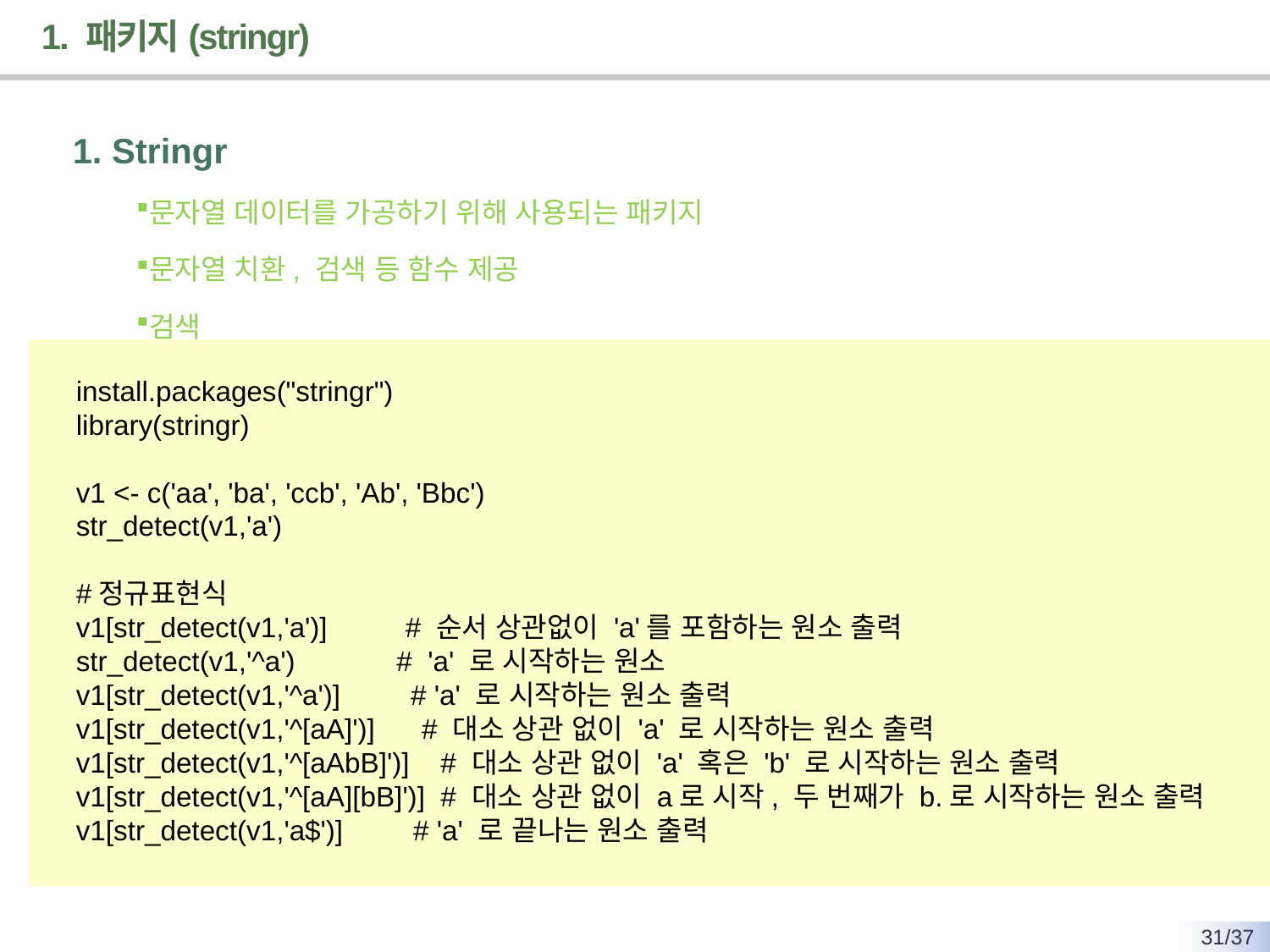

# 1. 패키지(stringr)
1. Stringr
문자열 데이터를 가공하기 위해 사용되는 패키지
문자열 치환, 검색 등 함수 제공
검색

install.packages("stringr")
library(stringr)

v1 <- c('aa', 'ba', 'ccb', 'Ab', 'Bbc')
str_detect(v1,'a')

#정규표현식
v1[str_detect(v1,'a')]          # 순서 상관없이 'a'를 포함하는 원소 출력
str_detect(v1,'^a')             #  'a' 로 시작하는 원소
v1[str_detect(v1,'^a')]         # 'a' 로 시작하는 원소 출력
v1[str_detect(v1,'^[aA]')]      # 대소 상관 없이 'a' 로 시작하는 원소 출력
v1[str_detect(v1,'^[aAbB]')]    # 대소 상관 없이 'a' 혹은 'b' 로 시작하는 원소 출력
v1[str_detect(v1,'^[aA][bB]')]  # 대소 상관 없이 a로 시작, 두 번째가 b.로 시작하는 원소 출력
v1[str_detect(v1,'a$')]         # 'a' 로 끝나는 원소 출력